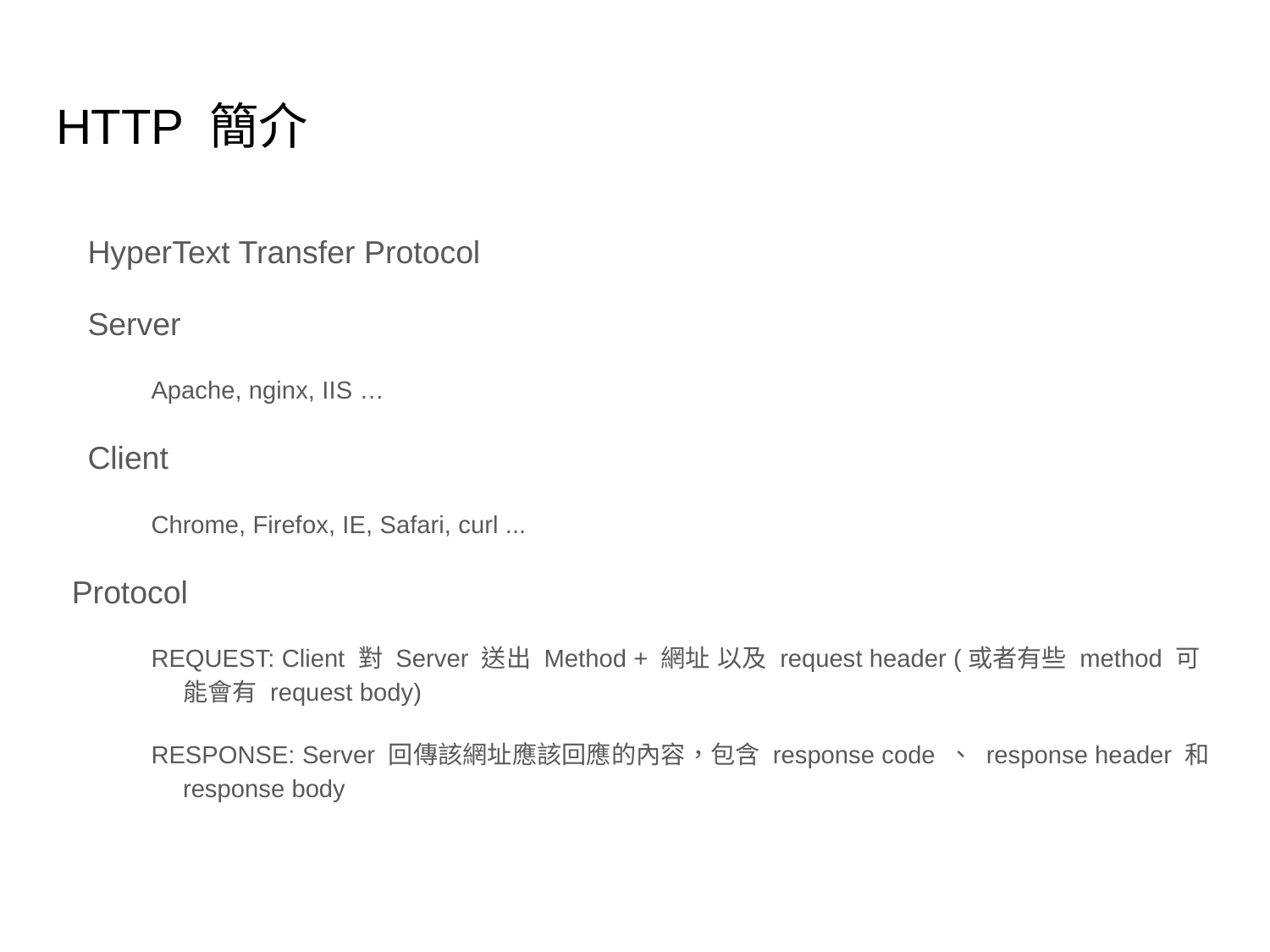

# HTTP 簡介
HyperText Transfer Protocol
Server
Apache, nginx, IIS …
Client
Chrome, Firefox, IE, Safari, curl ...
Protocol
REQUEST: Client 對 Server 送出 Method + 網址 以及 request header (或者有些 method 可能會有 request body)
RESPONSE: Server 回傳該網址應該回應的內容，包含 response code 、 response header 和 response body